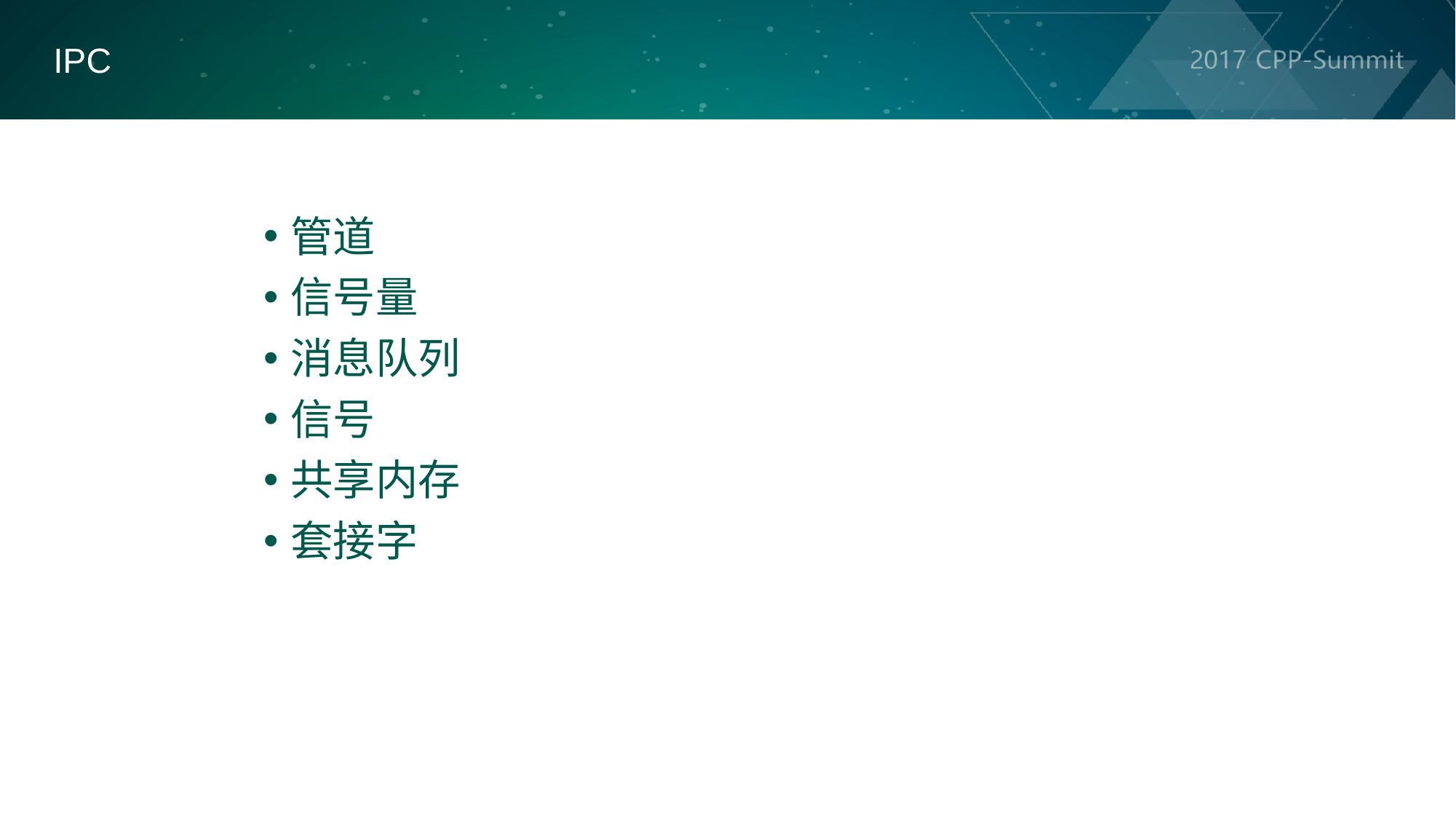

IPC
管道
信号量
消息队列
信号
共享内存
套接字